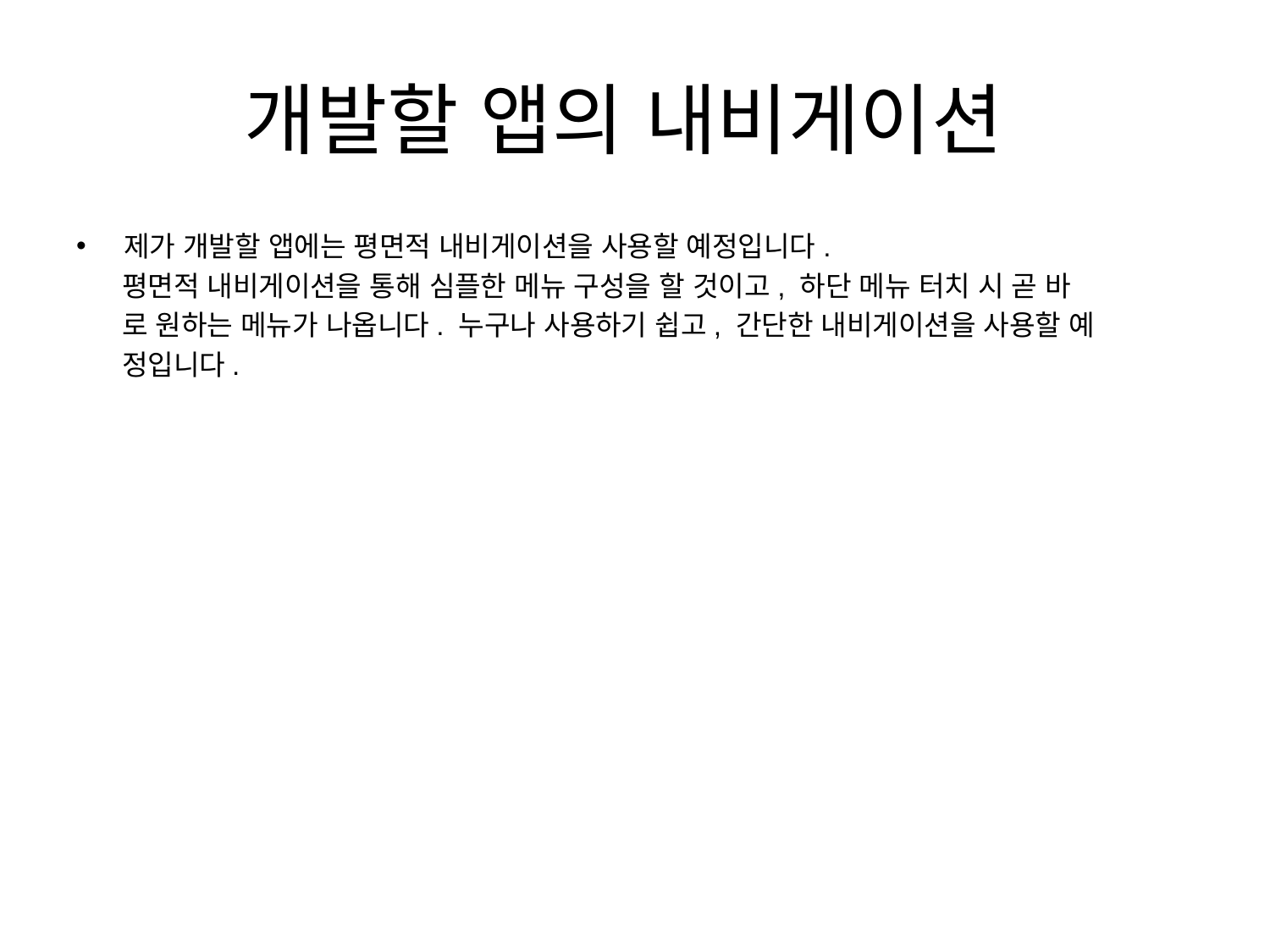

# 개발할 앱의 내비게이션
제가 개발할 앱에는 평면적 내비게이션을 사용할 예정입니다.
     평면적 내비게이션을 통해 심플한 메뉴 구성을 할 것이고, 하단 메뉴 터치 시 곧 바
     로 원하는 메뉴가 나옵니다. 누구나 사용하기 쉽고, 간단한 내비게이션을 사용할 예
     정입니다.